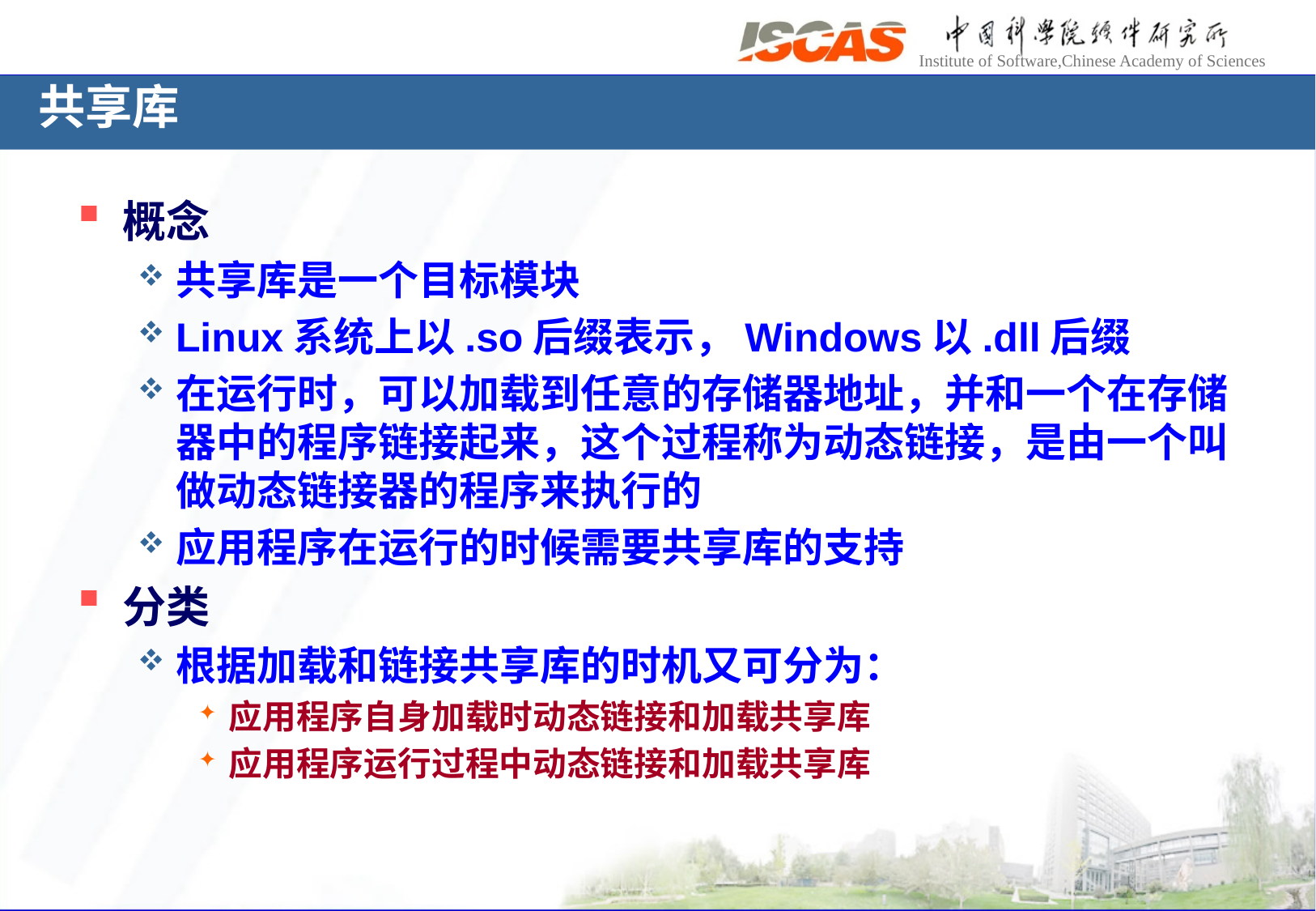

概念
共享库是一个目标模块
Linux系统上以.so后缀表示，Windows以.dll后缀
在运行时，可以加载到任意的存储器地址，并和一个在存储器中的程序链接起来，这个过程称为动态链接，是由一个叫做动态链接器的程序来执行的
应用程序在运行的时候需要共享库的支持
分类
根据加载和链接共享库的时机又可分为：
应用程序自身加载时动态链接和加载共享库
应用程序运行过程中动态链接和加载共享库
共享库